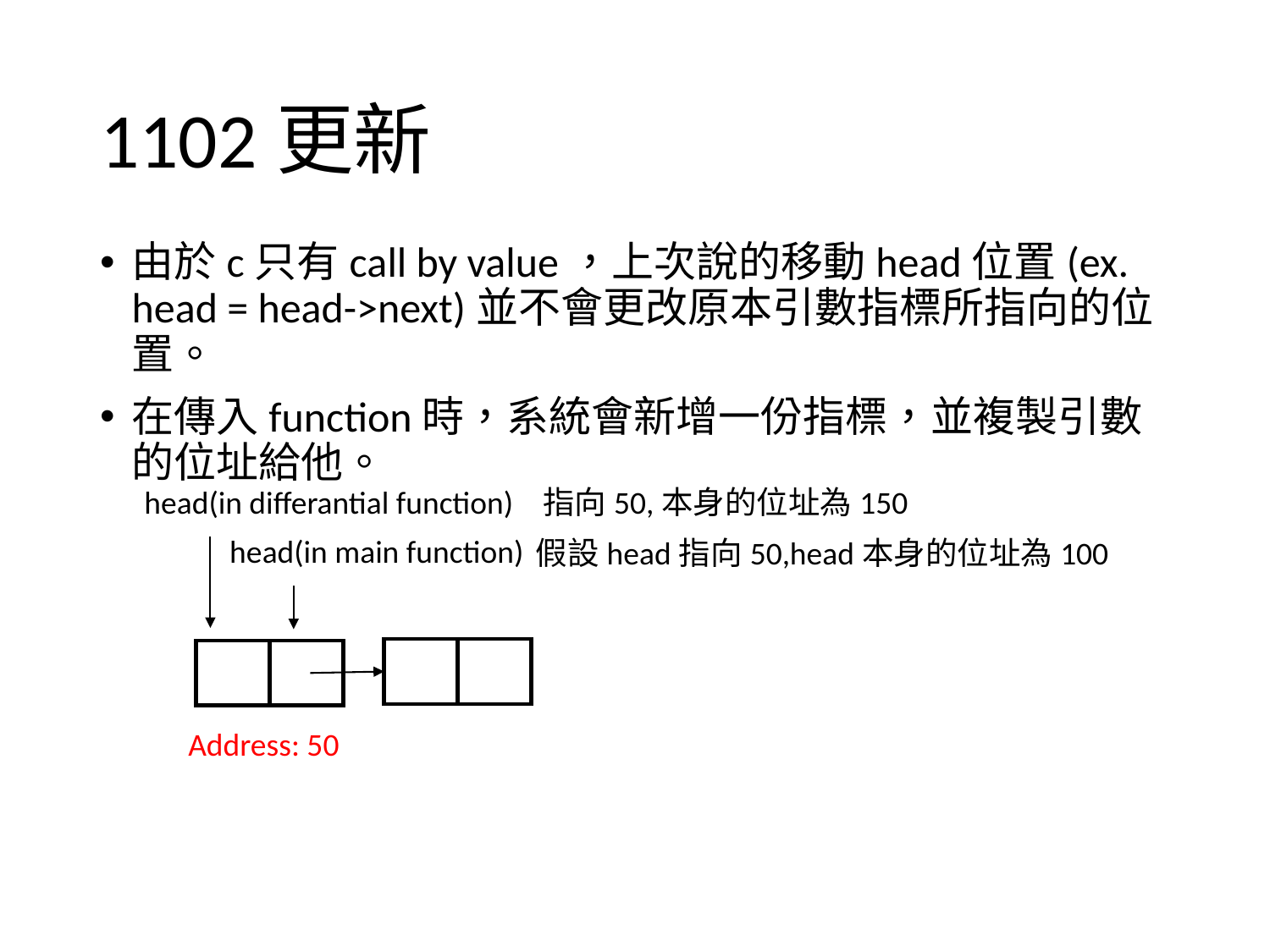

# 1102更新
由於c只有call by value，上次說的移動head位置(ex. head = head->next)並不會更改原本引數指標所指向的位置。
在傳入function時，系統會新增一份指標，並複製引數的位址給他。
head(in differantial function)   指向50,本身的位址為150
head(in main function)
假設head指向50,head本身的位址為100

Address: 50